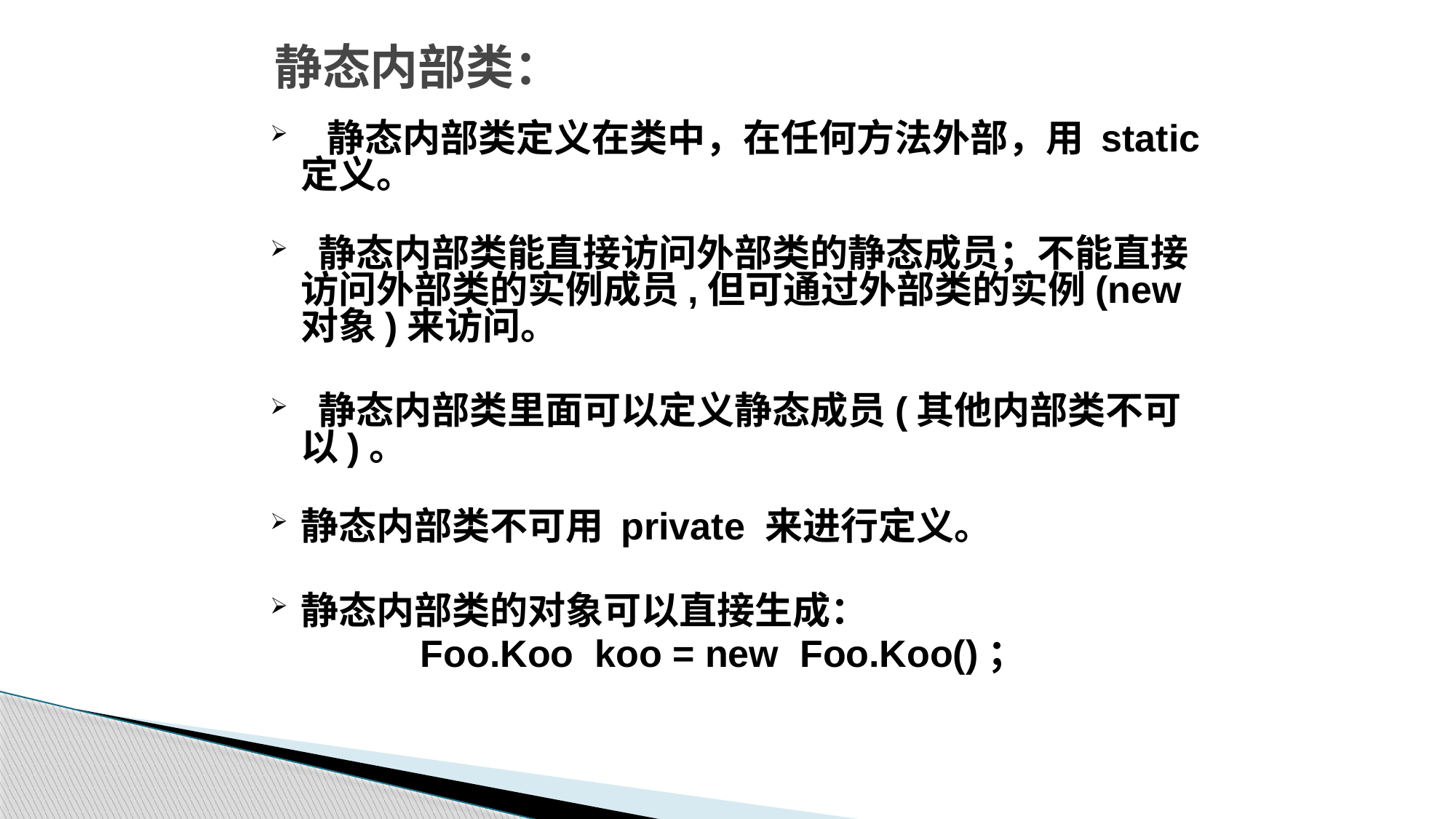

# 静态内部类：
  静态内部类定义在类中，在任何方法外部，用 static 定义。
 静态内部类能直接访问外部类的静态成员；不能直接访问外部类的实例成员,但可通过外部类的实例(new 对象)来访问。

 静态内部类里面可以定义静态成员(其他内部类不可以)。
静态内部类不可用 private 来进行定义。

静态内部类的对象可以直接生成：
		 Foo.Koo  koo = new  Foo.Koo()；